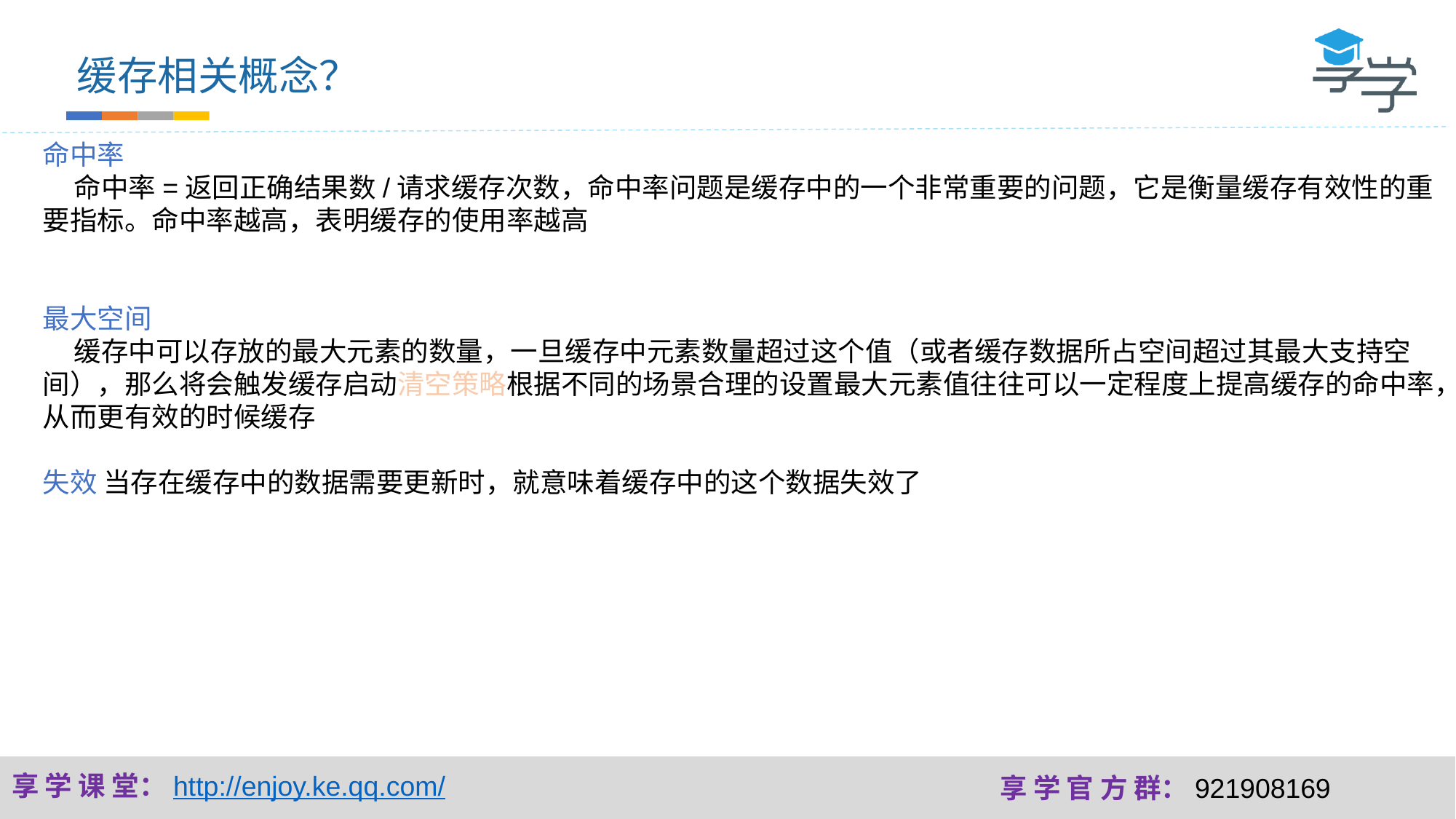

缓存相关概念？

命中率
    命中率=返回正确结果数/请求缓存次数，命中率问题是缓存中的一个非常重要的问题，它是衡量缓存有效性的重要指标。命中率越高，表明缓存的使用率越高

最大空间
    缓存中可以存放的最大元素的数量，一旦缓存中元素数量超过这个值（或者缓存数据所占空间超过其最大支持空间），那么将会触发缓存启动清空策略根据不同的场景合理的设置最大元素值往往可以一定程度上提高缓存的命中率，从而更有效的时候缓存

失效 当存在缓存中的数据需要更新时，就意味着缓存中的这个数据失效了